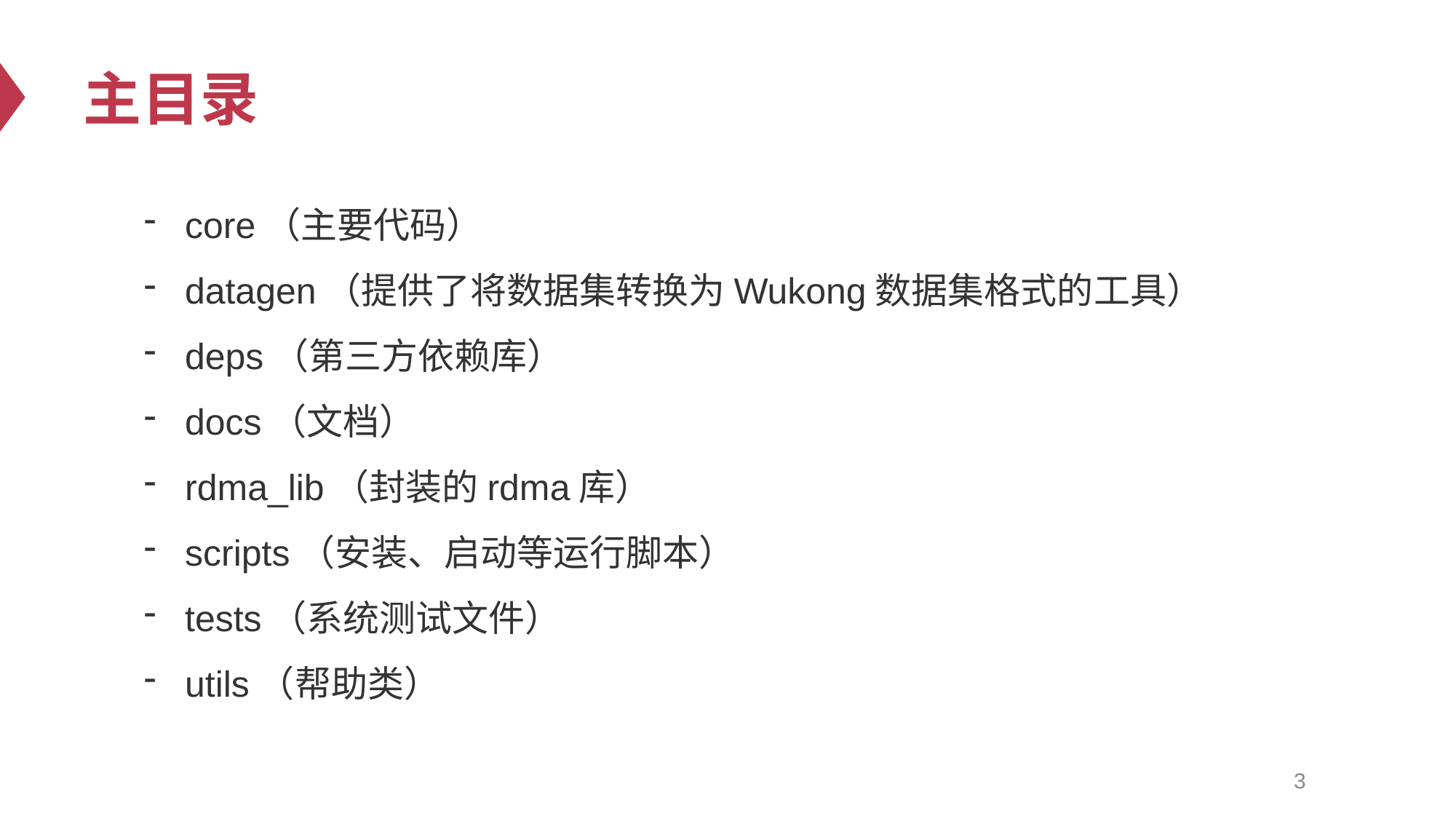

# 主目录
core（主要代码）
datagen（提供了将数据集转换为Wukong数据集格式的工具）
deps（第三方依赖库）
docs（文档）
rdma_lib（封装的rdma库）
scripts（安装、启动等运行脚本）
tests（系统测试文件）
utils（帮助类）
3